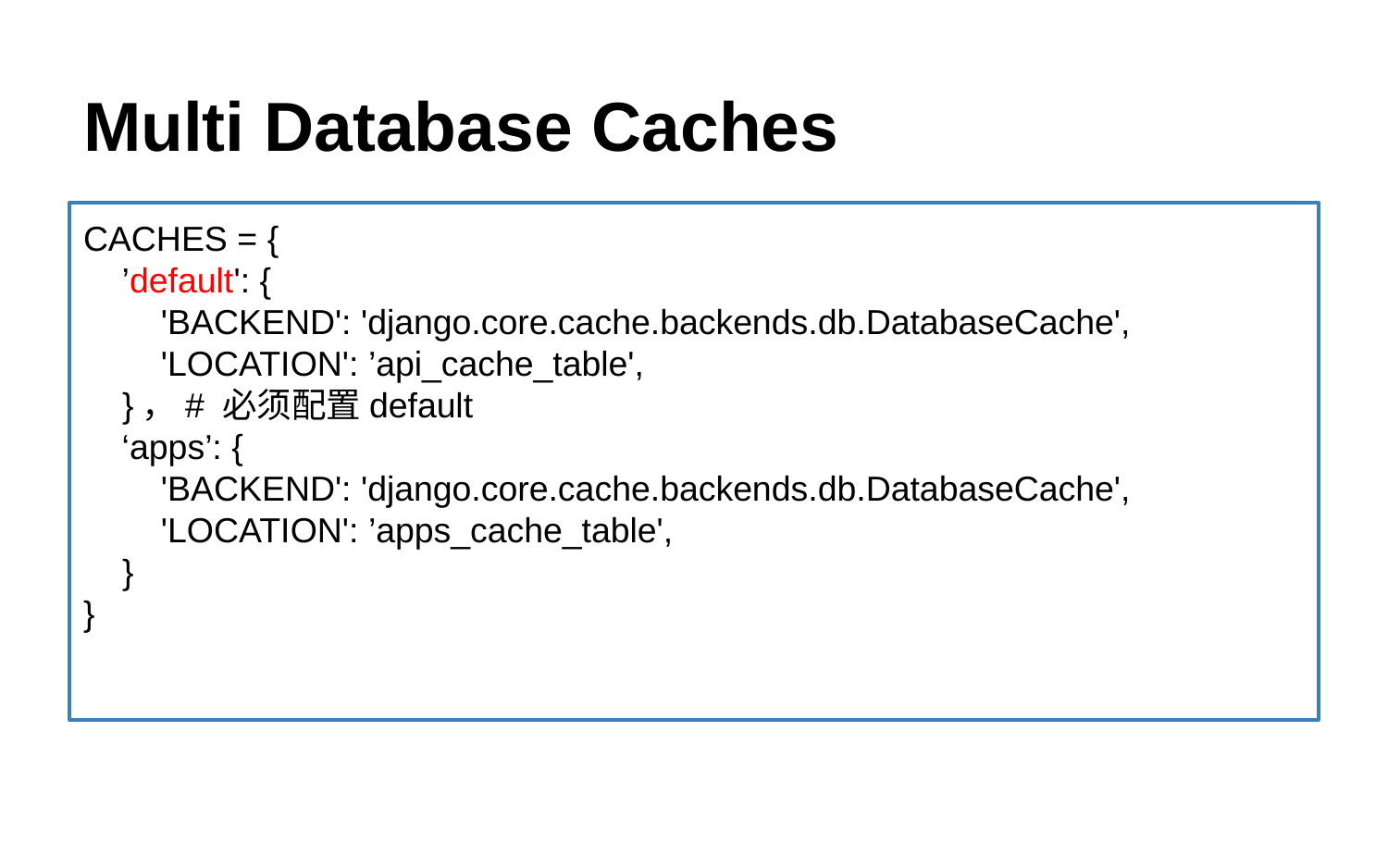

# Multi Database Caches
CACHES = {
    ’default': {
        'BACKEND': 'django.core.cache.backends.db.DatabaseCache',
        'LOCATION': ’api_cache_table',
    }，# 必须配置default
    ‘apps’: {
        'BACKEND': 'django.core.cache.backends.db.DatabaseCache',
        'LOCATION': ’apps_cache_table',
    }
}